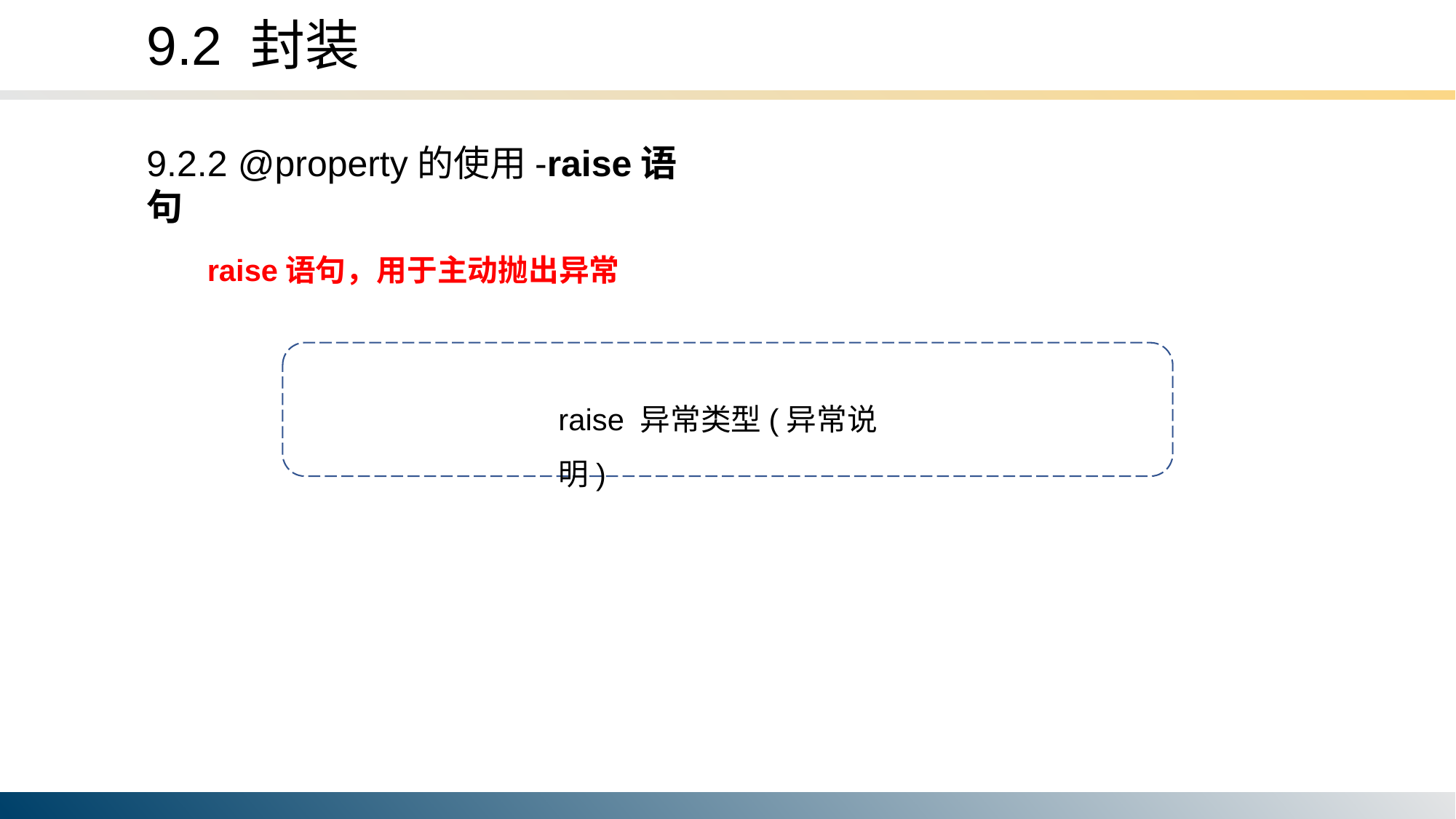

9.2 封装
9.2.2 @property的使用-raise语句
raise语句，用于主动抛出异常

raise 异常类型(异常说明)